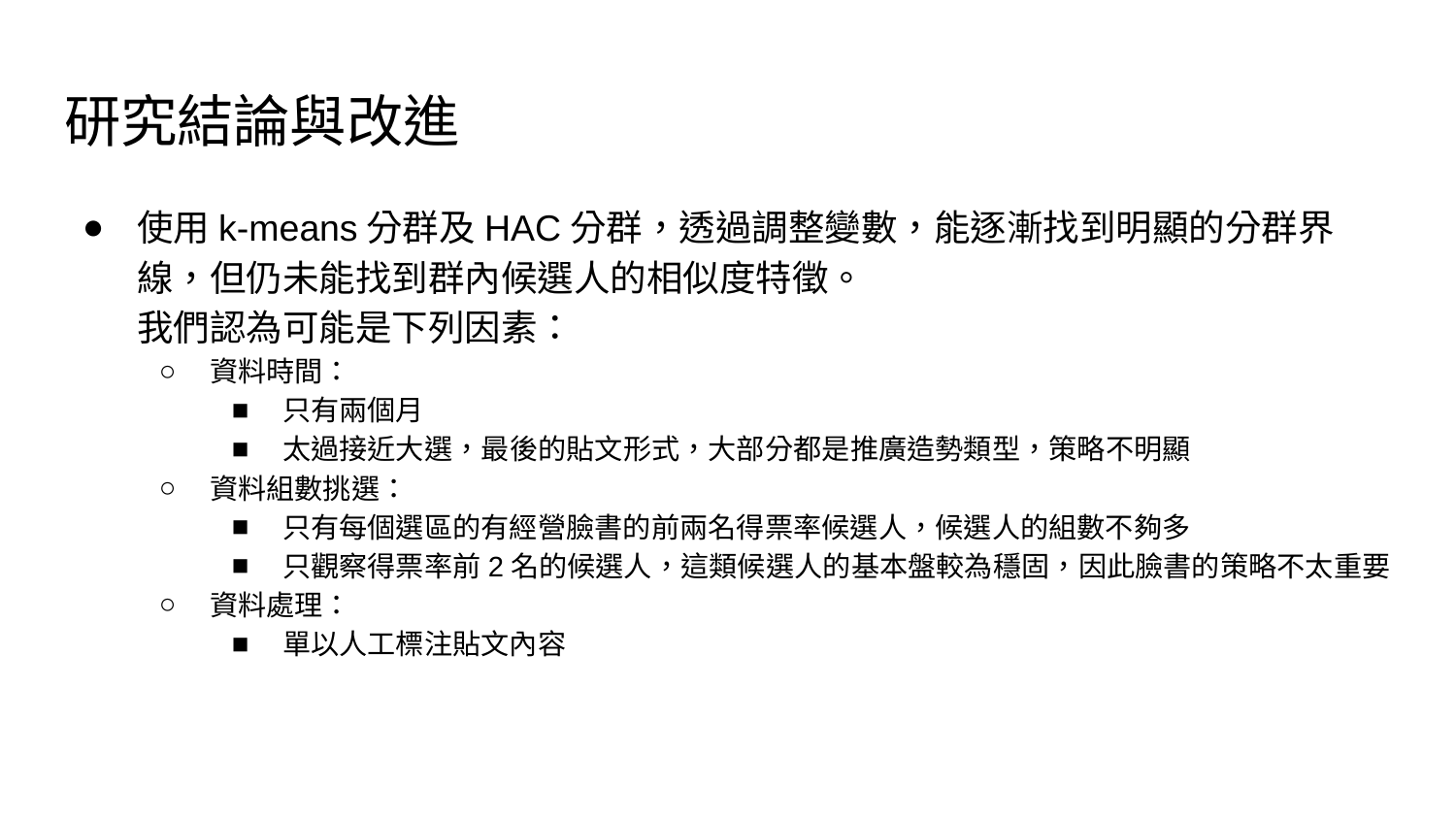

# 研究結論與改進
使用k-means分群及HAC分群，透過調整變數，能逐漸找到明顯的分群界線，但仍未能找到群內候選人的相似度特徵。
我們認為可能是下列因素：
資料時間：
只有兩個月
太過接近大選，最後的貼文形式，大部分都是推廣造勢類型，策略不明顯
資料組數挑選：
只有每個選區的有經營臉書的前兩名得票率候選人，候選人的組數不夠多
只觀察得票率前2名的候選人，這類候選人的基本盤較為穩固，因此臉書的策略不太重要
資料處理：
單以人工標注貼文內容